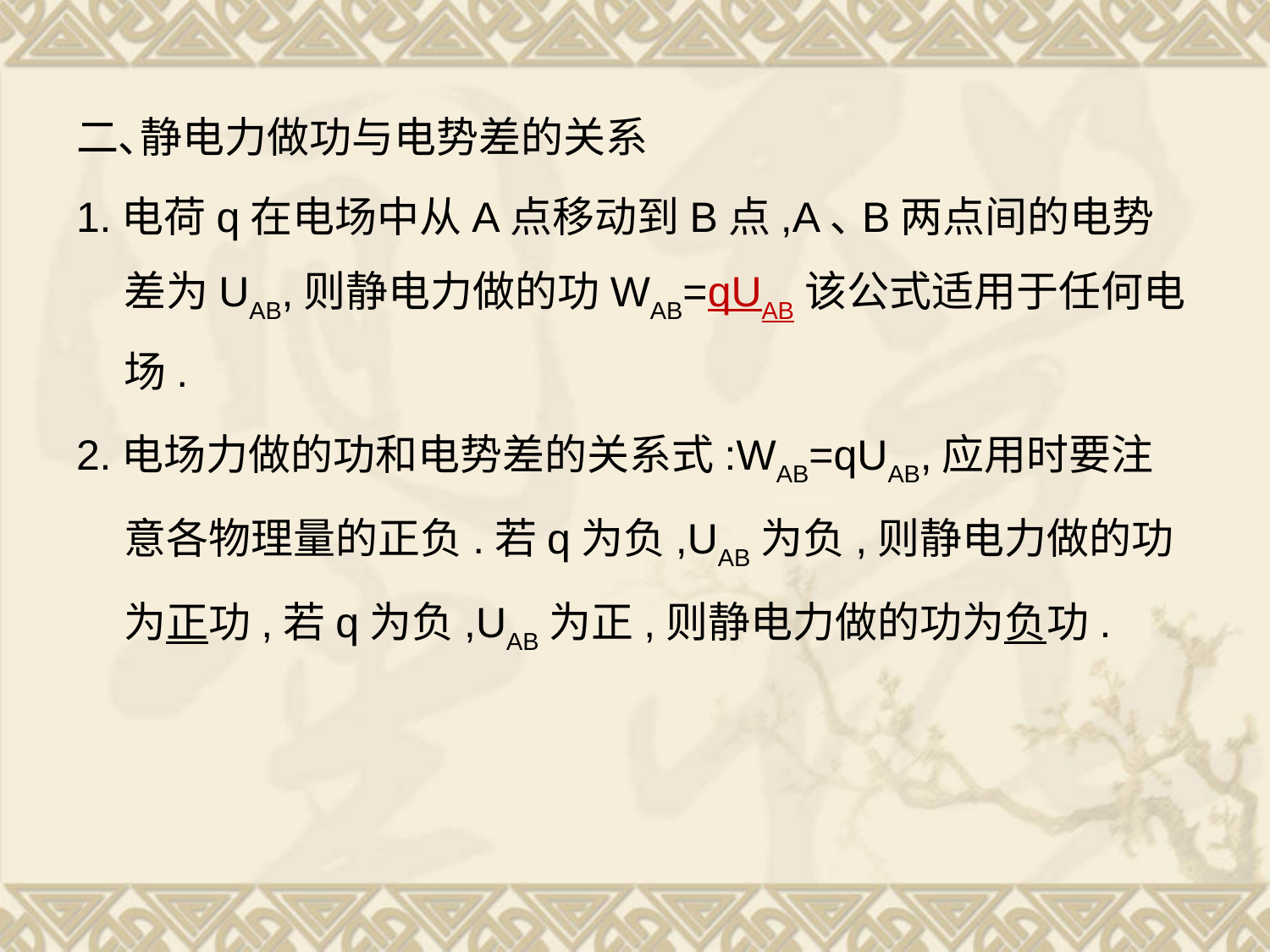

二､静电力做功与电势差的关系
1.电荷q在电场中从A点移动到B点,A､B两点间的电势差为UAB,则静电力做的功WAB=qUAB该公式适用于任何电场.
2.电场力做的功和电势差的关系式:WAB=qUAB,应用时要注意各物理量的正负.若q为负,UAB为负,则静电力做的功为正功,若q为负,UAB为正,则静电力做的功为负功.